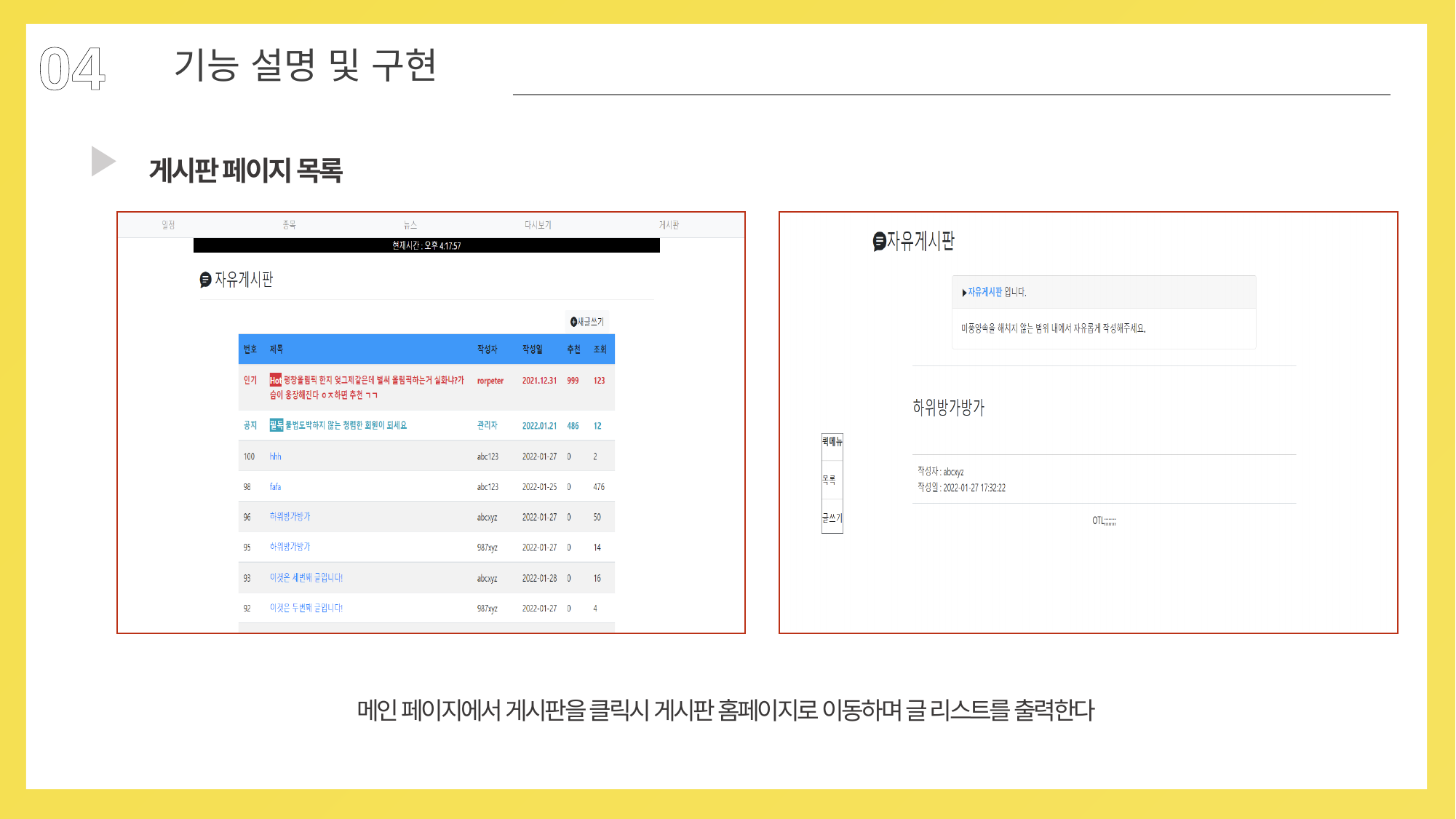

04

기능 설명 및 구현
▶
게시판 페이지 목록

메인 페이지에서 게시판을 클릭시 게시판 홈페이지로 이동하며 글 리스트를 출력한다